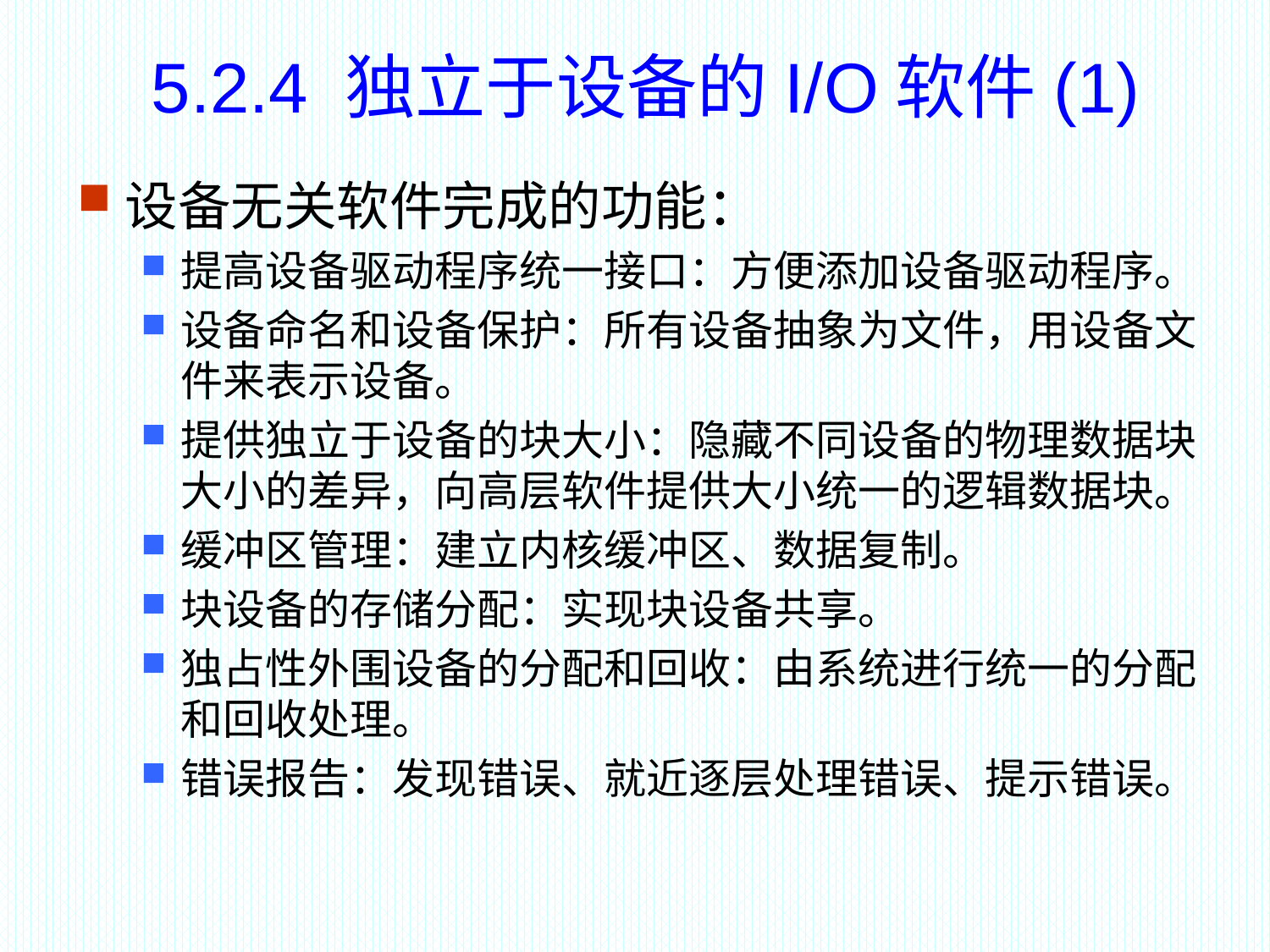

5.2.4 独立于设备的I/O软件(1)
设备无关软件完成的功能：
提高设备驱动程序统一接口：方便添加设备驱动程序。
设备命名和设备保护：所有设备抽象为文件，用设备文件来表示设备。
提供独立于设备的块大小：隐藏不同设备的物理数据块大小的差异，向高层软件提供大小统一的逻辑数据块。
缓冲区管理：建立内核缓冲区、数据复制。
块设备的存储分配：实现块设备共享。
独占性外围设备的分配和回收：由系统进行统一的分配和回收处理。
错误报告：发现错误、就近逐层处理错误、提示错误。